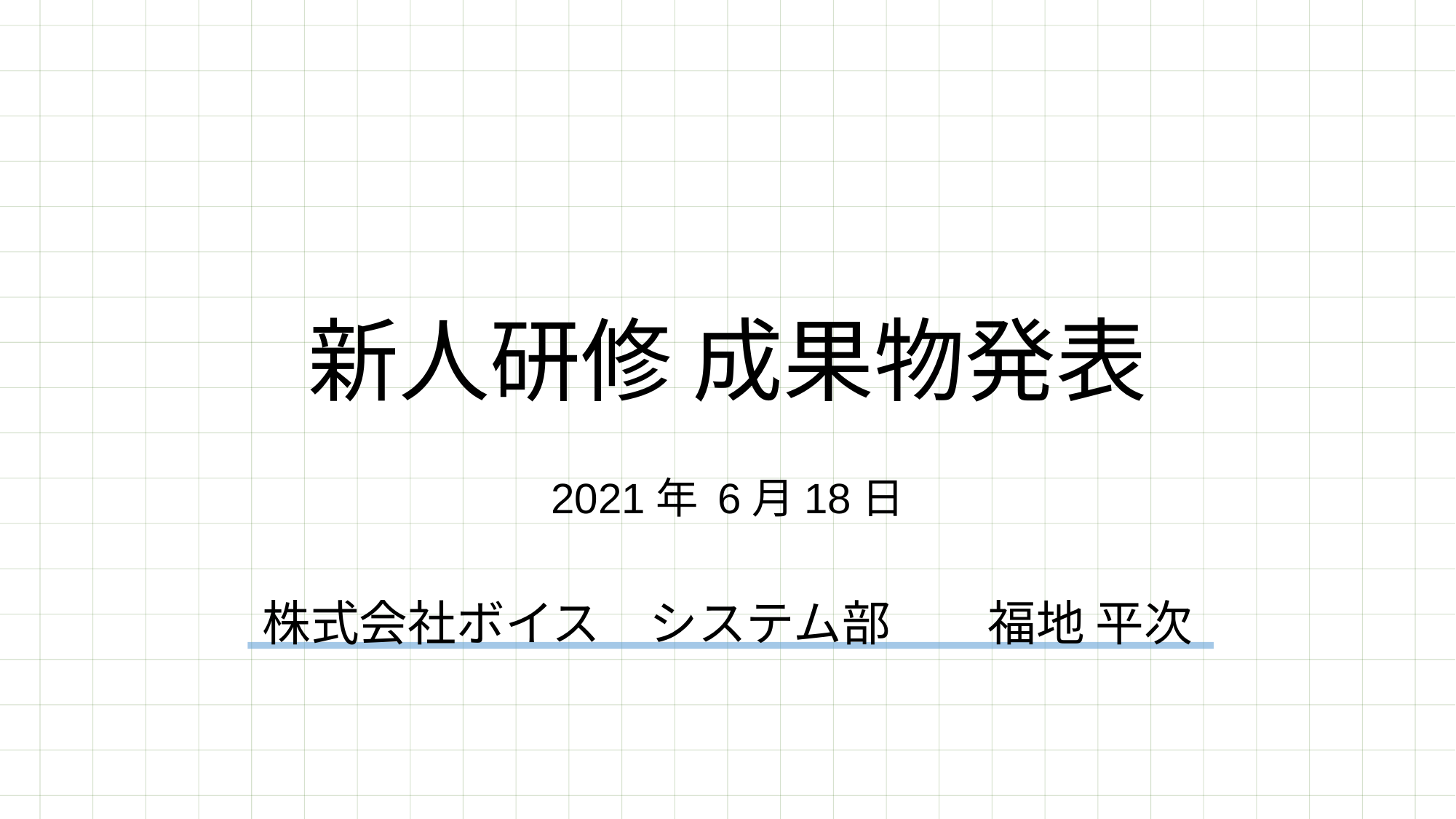

# 新人研修 成果物発表
2021年 6月18日

株式会社ボイス　システム部　　福地 平次